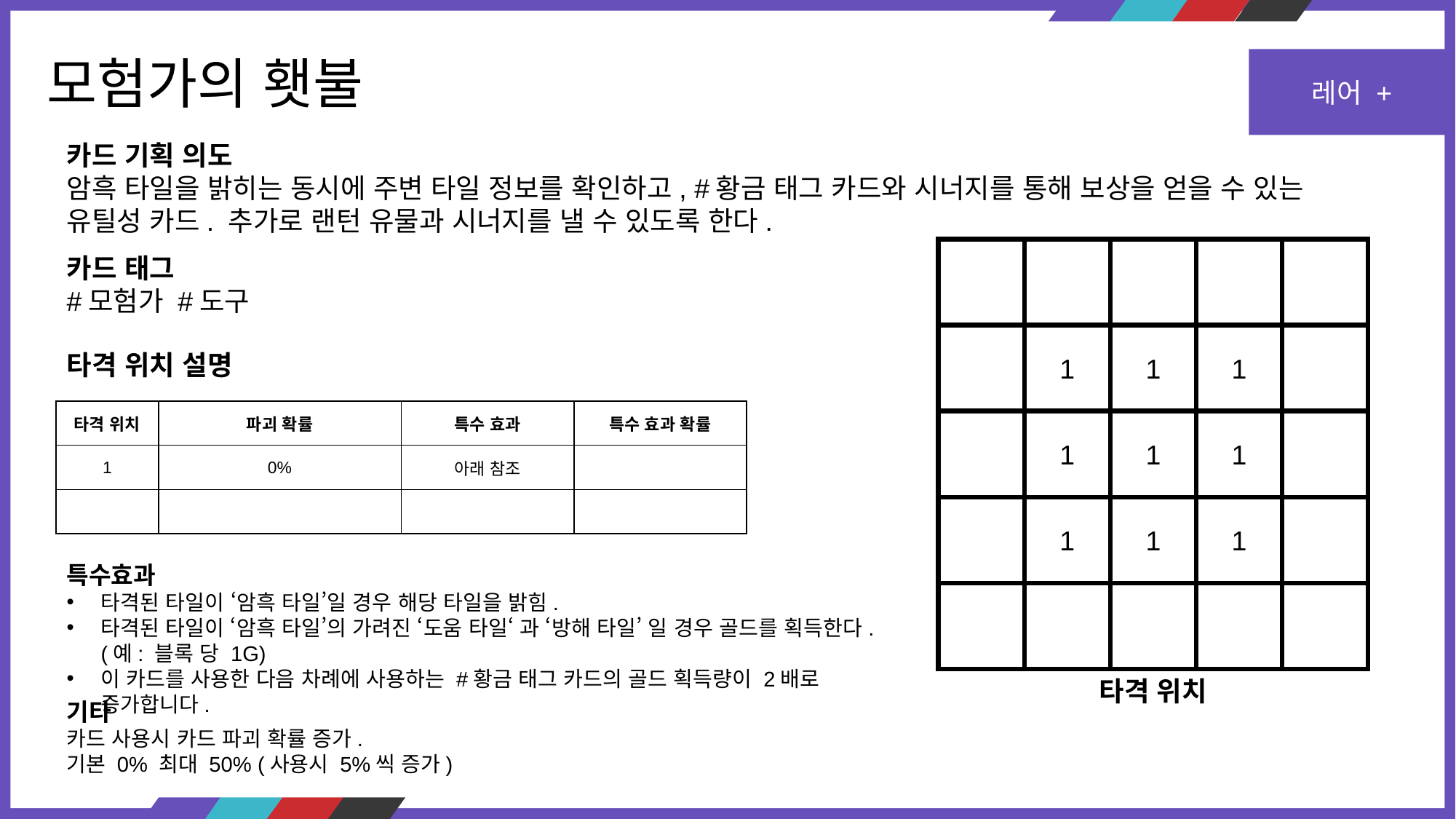

모험가의 횃불
레어 +
카드 기획 의도
암흑 타일을 밝히는 동시에 주변 타일 정보를 확인하고, #황금 태그 카드와 시너지를 통해 보상을 얻을 수 있는 유틸성 카드. 추가로 랜턴 유물과 시너지를 낼 수 있도록 한다.

카드 태그
#모험가 #도구

1
1
1

타격 위치 설명
| 타격 위치 | 파괴 확률 | 특수 효과 | 특수 효과 확률 |
| --- | --- | --- | --- |
| 1 | 0% | 아래 참조 |  |
|  |  |  |  |

1
1
1

1
1
1

특수효과
타격된 타일이 ‘암흑 타일’일 경우 해당 타일을 밝힘.
타격된 타일이 ‘암흑 타일’의 가려진 ‘도움 타일‘ 과 ‘방해 타일’ 일 경우 골드를 획득한다.
(예: 블록 당 1G)
이 카드를 사용한 다음 차례에 사용하는 #황금 태그 카드의 골드 획득량이 2배로 증가합니다.

타격 위치
기타
카드 사용시 카드 파괴 확률 증가.
기본 0% 최대 50% (사용시 5%씩 증가)